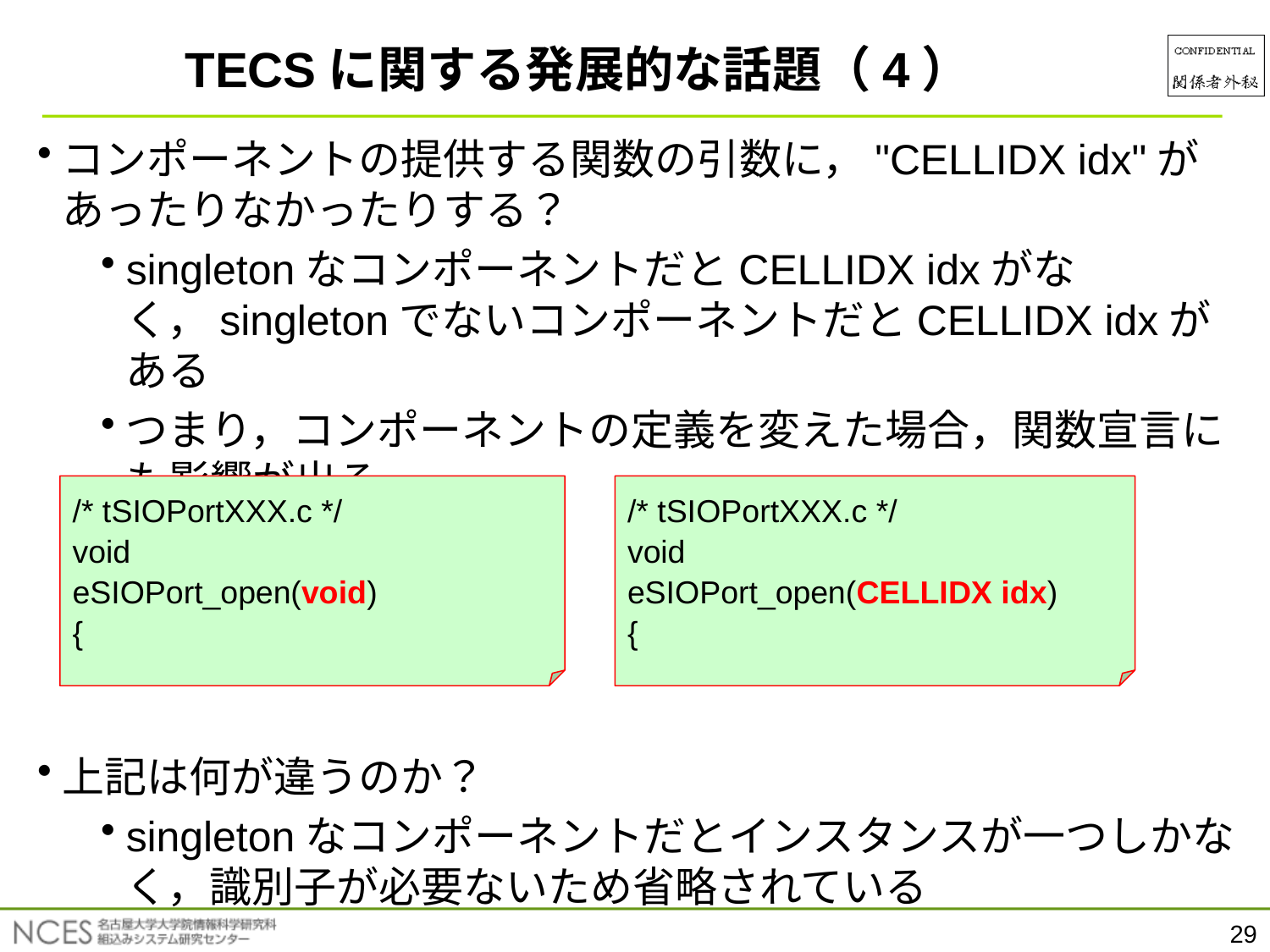

TECSに関する発展的な話題（4）
コンポーネントの提供する関数の引数に，"CELLIDX idx"があったりなかったりする？
singletonなコンポーネントだとCELLIDX idxがなく，singletonでないコンポーネントだとCELLIDX idxがある
つまり，コンポーネントの定義を変えた場合，関数宣言にも影響が出る

上記は何が違うのか？
singletonなコンポーネントだとインスタンスが一つしかなく，識別子が必要ないため省略されている

/* tSIOPortXXX.c */
void
eSIOPort_open(void)
{
/* tSIOPortXXX.c */
void
eSIOPort_open(CELLIDX idx)
{
29